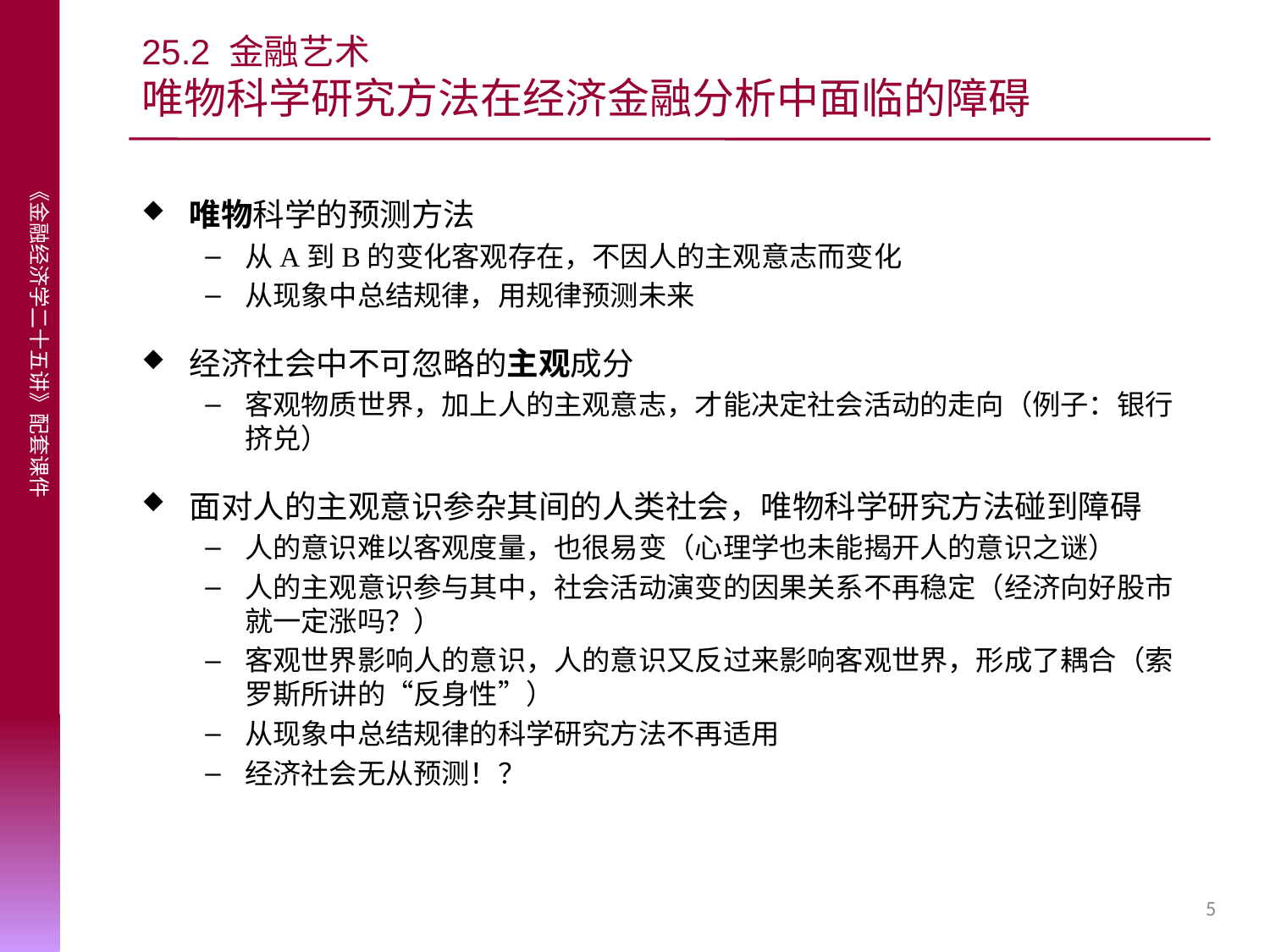

# 25.2 金融艺术 唯物科学研究方法在经济金融分析中面临的障碍
唯物科学的预测方法
从A到B的变化客观存在，不因人的主观意志而变化
从现象中总结规律，用规律预测未来
经济社会中不可忽略的主观成分
客观物质世界，加上人的主观意志，才能决定社会活动的走向（例子：银行挤兑）
面对人的主观意识参杂其间的人类社会，唯物科学研究方法碰到障碍
人的意识难以客观度量，也很易变（心理学也未能揭开人的意识之谜）
人的主观意识参与其中，社会活动演变的因果关系不再稳定（经济向好股市就一定涨吗？）
客观世界影响人的意识，人的意识又反过来影响客观世界，形成了耦合（索罗斯所讲的“反身性”）
从现象中总结规律的科学研究方法不再适用
经济社会无从预测！？
5